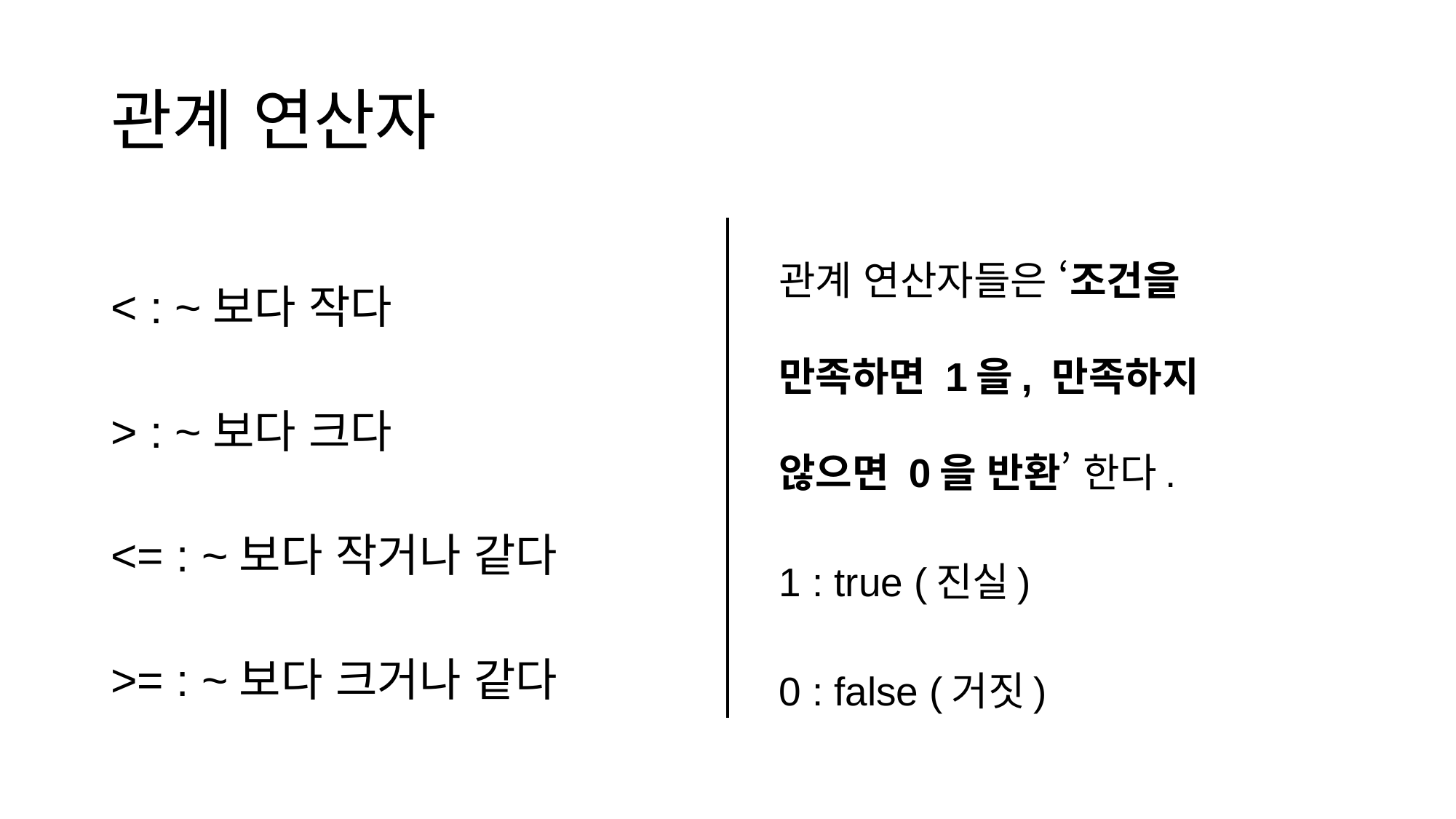

# 관계 연산자
관계 연산자들은 ‘조건을 만족하면 1을, 만족하지 않으면 0을 반환’ 한다.
1 : true (진실)
0 : false (거짓)
< : ~보다 작다
> : ~보다 크다
<= : ~보다 작거나 같다
>= : ~보다 크거나 같다